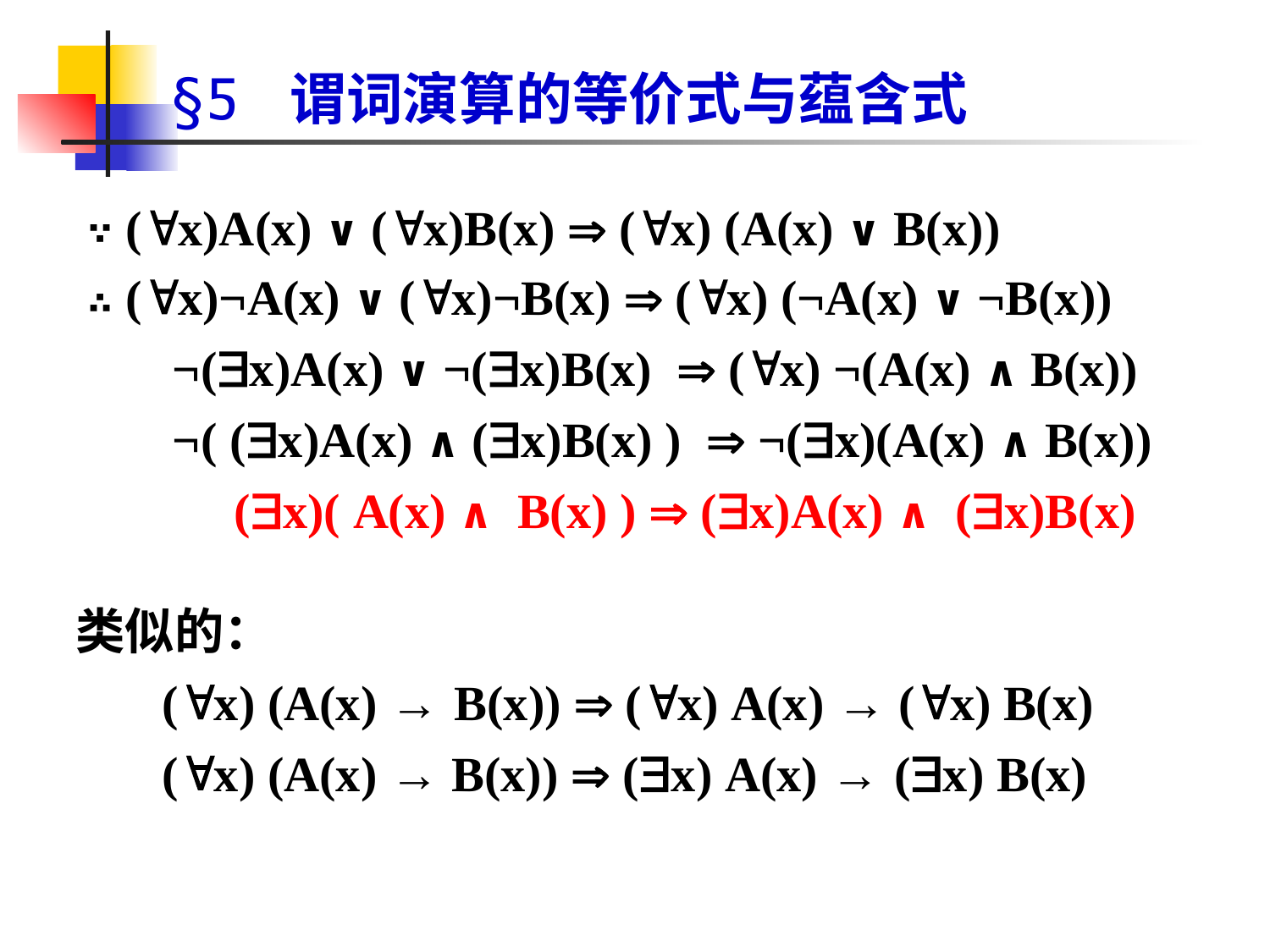

# §5  谓词演算的等价式与蕴含式
∵ (∀x)A(x) ∨ (∀x)B(x) ⇒ (∀x) (A(x) ∨ B(x))
∴ (∀x)¬A(x) ∨ (∀x)¬B(x) ⇒ (∀x) (¬A(x) ∨ ¬B(x))
       ¬(∃x)A(x) ∨ ¬(∃x)B(x)  ⇒ (∀x) ¬(A(x) ∧ B(x))
       ¬( (∃x)A(x) ∧ (∃x)B(x) )  ⇒ ¬(∃x)(A(x) ∧ B(x))
            (∃x)( A(x) ∧  B(x) ) ⇒ (∃x)A(x) ∧  (∃x)B(x)
类似的：
      (∀x) (A(x) → B(x)) ⇒ (∀x) A(x) → (∀x) B(x)
      (∀x) (A(x) → B(x)) ⇒ (∃x) A(x) → (∃x) B(x)
69